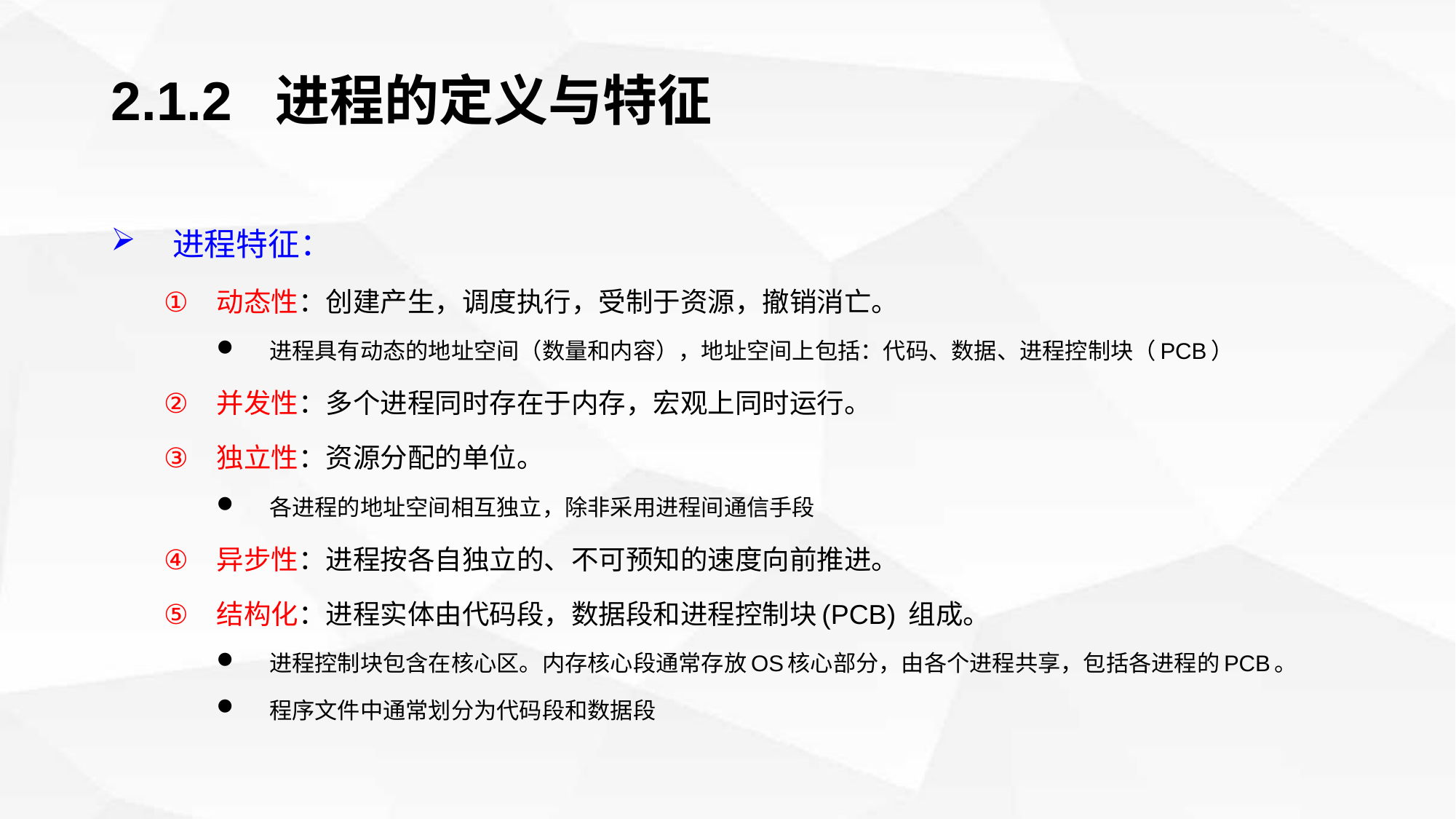

# 2.1.2  进程的定义与特征
进程特征：
动态性：创建产生，调度执行，受制于资源，撤销消亡。
进程具有动态的地址空间（数量和内容），地址空间上包括：代码、数据、进程控制块（PCB）
并发性：多个进程同时存在于内存，宏观上同时运行。
独立性：资源分配的单位。
各进程的地址空间相互独立，除非采用进程间通信手段
异步性：进程按各自独立的、不可预知的速度向前推进。
结构化：进程实体由代码段，数据段和进程控制块(PCB) 组成。
进程控制块包含在核心区。内存核心段通常存放OS核心部分，由各个进程共享，包括各进程的PCB。
程序文件中通常划分为代码段和数据段